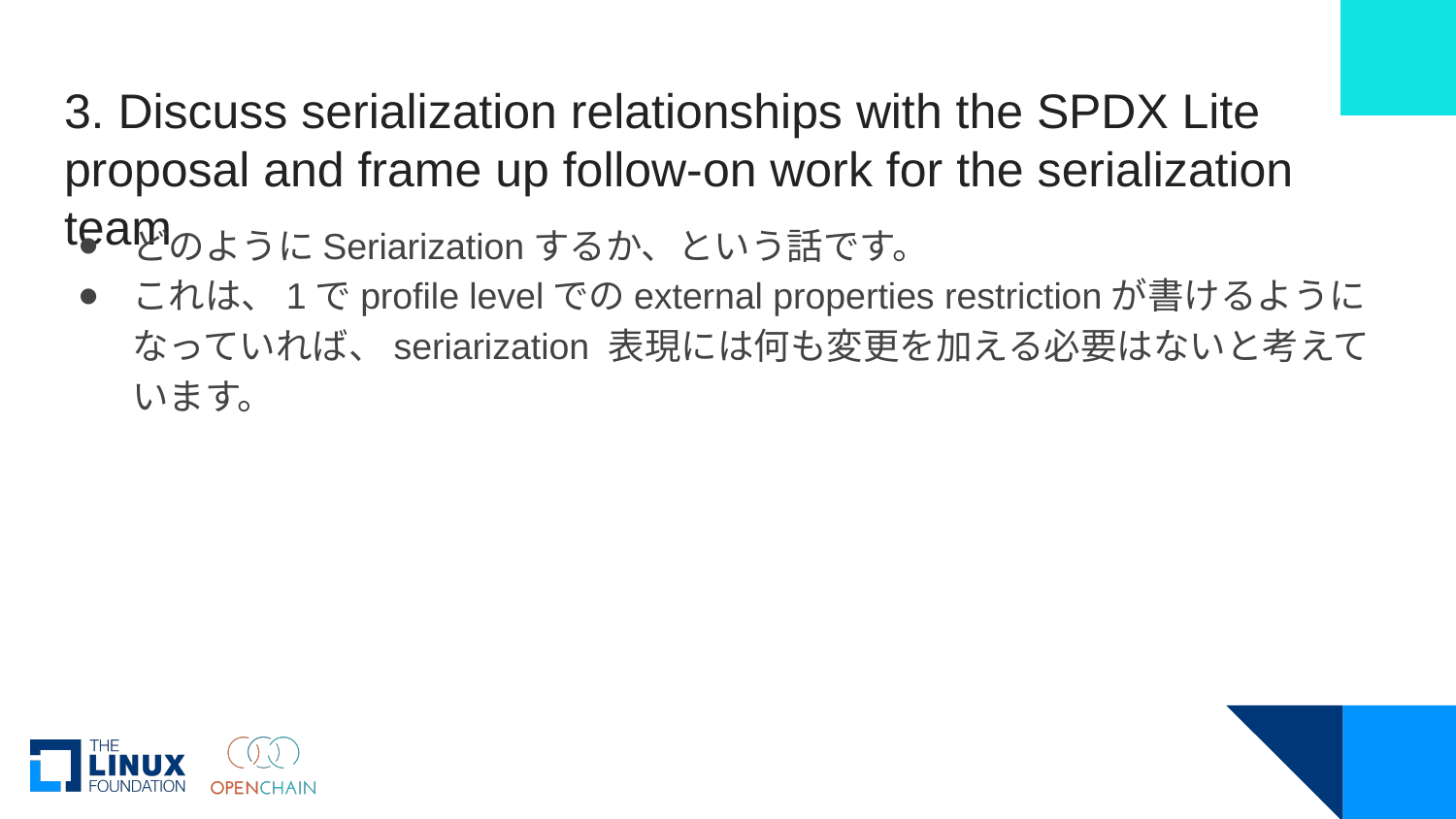

# 3. Discuss serialization relationships with the SPDX Lite proposal and frame up follow-on work for the serialization team
どのようにSeriarizationするか、という話です。
これは、1でprofile levelでのexternal properties restrictionが書けるようになっていれば、seriarization 表現には何も変更を加える必要はないと考えています。